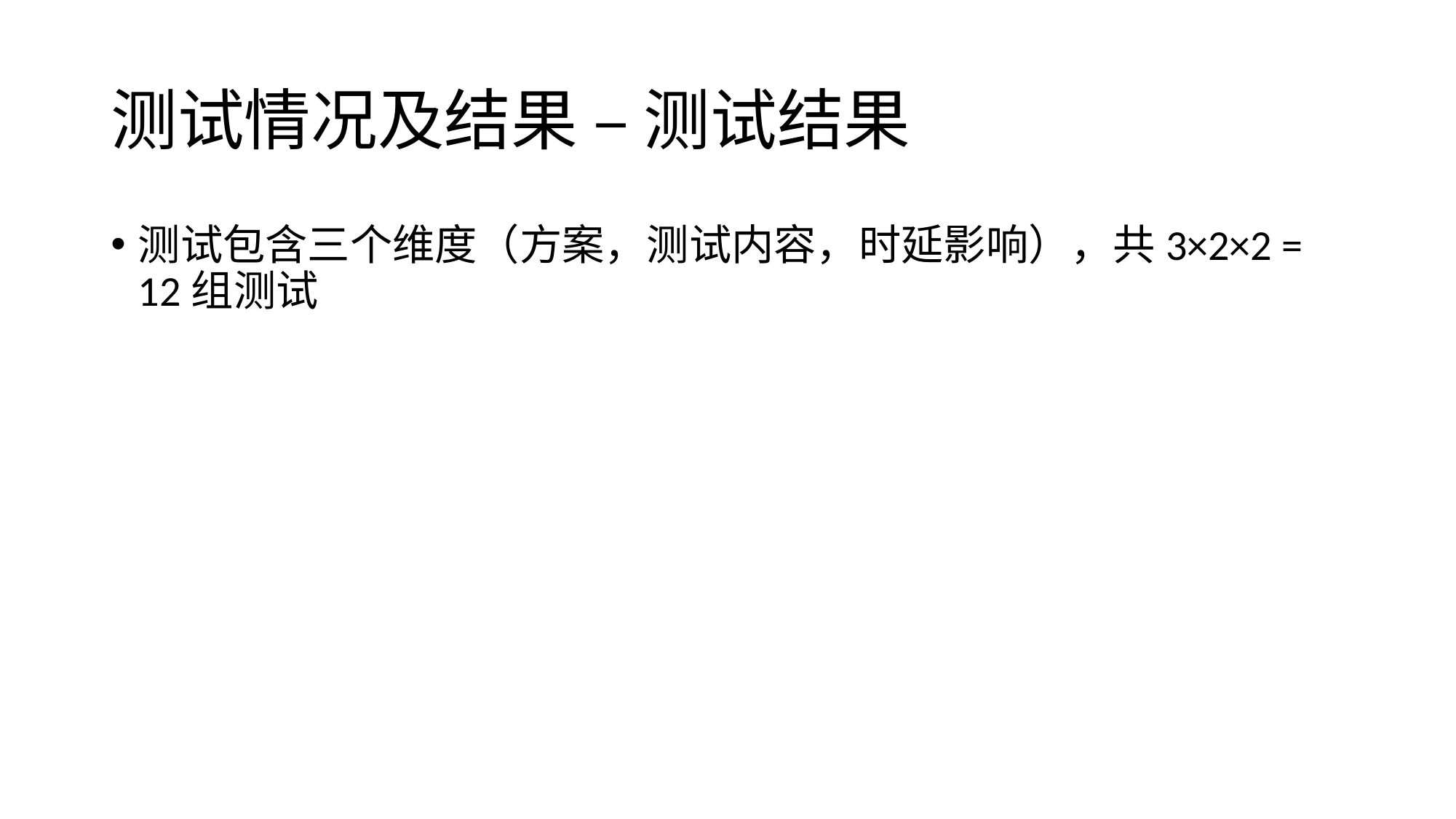

# 测试情况及结果 – 测试结果
测试包含三个维度（方案，测试内容，时延影响），共3×2×2 = 12组测试